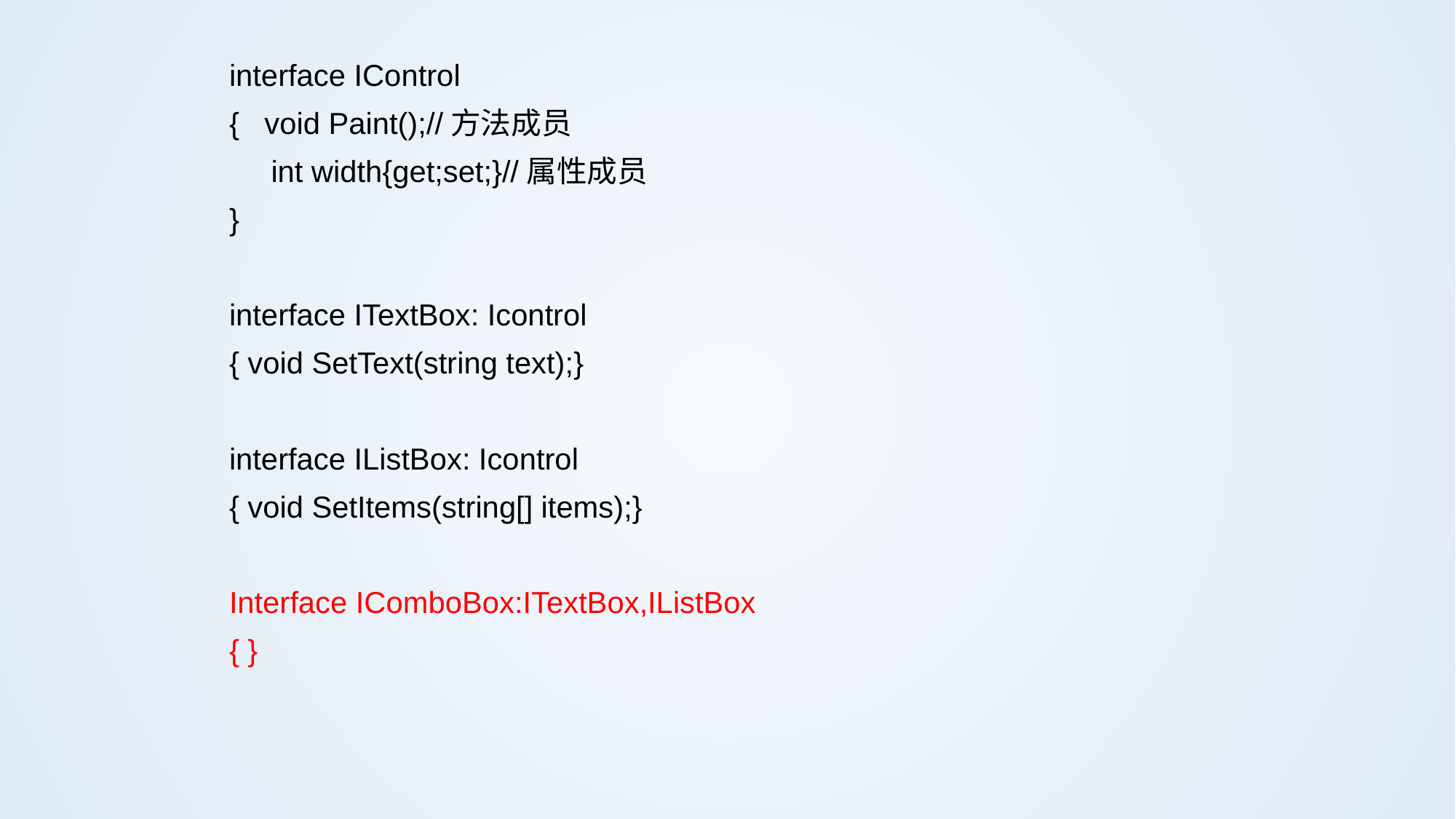

interface IControl
{   void Paint();//方法成员
     int width{get;set;}//属性成员
}

interface ITextBox: Icontrol
{ void SetText(string text);}

interface IListBox: Icontrol
{ void SetItems(string[] items);}

Interface IComboBox:ITextBox,IListBox
{ }